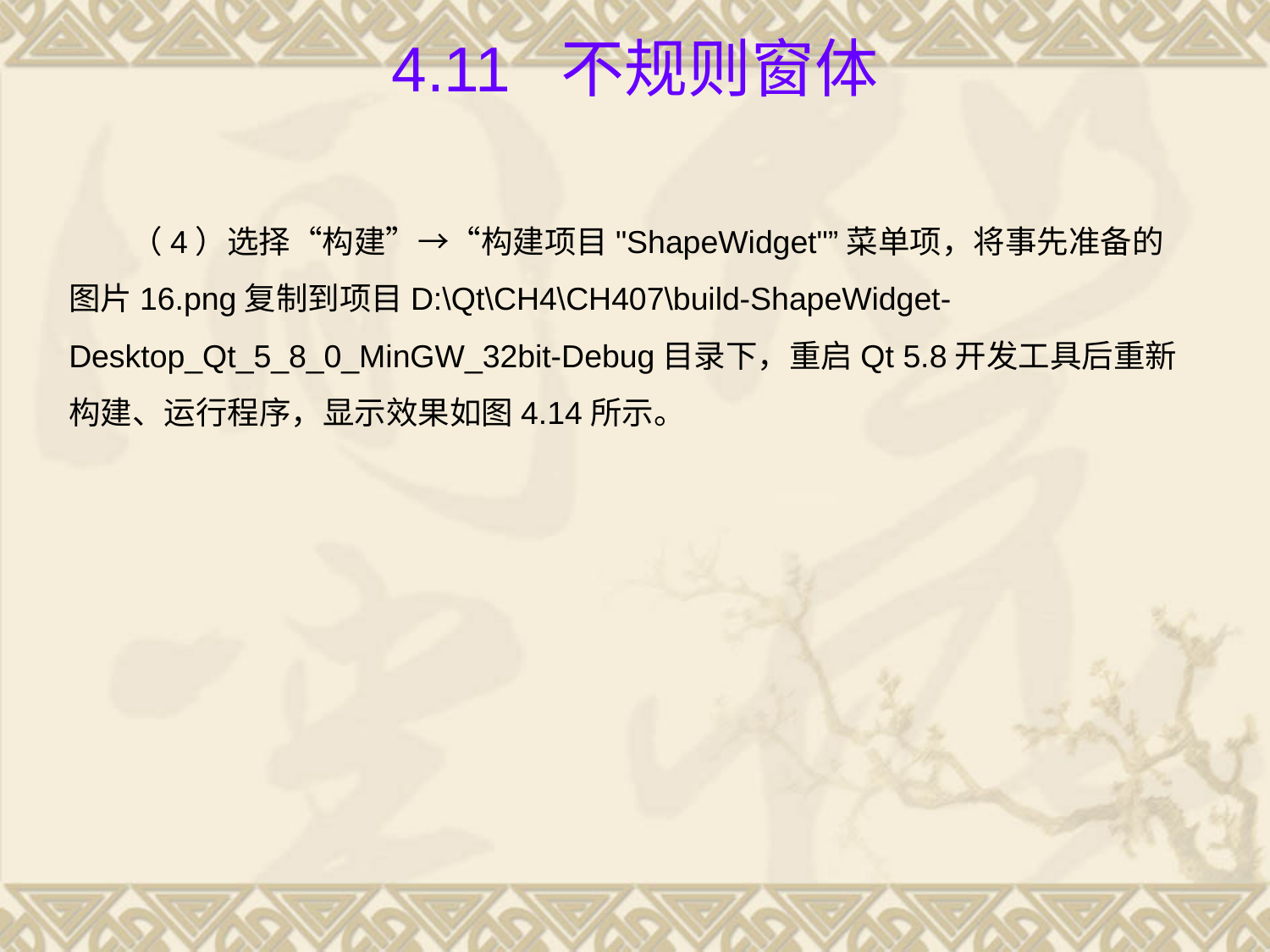

# 4.11  不规则窗体
（4）选择“构建”→“构建项目"ShapeWidget"”菜单项，将事先准备的图片16.png复制到项目D:\Qt\CH4\CH407\build-ShapeWidget-Desktop_Qt_5_8_0_MinGW_32bit-Debug目录下，重启Qt 5.8开发工具后重新构建、运行程序，显示效果如图4.14所示。